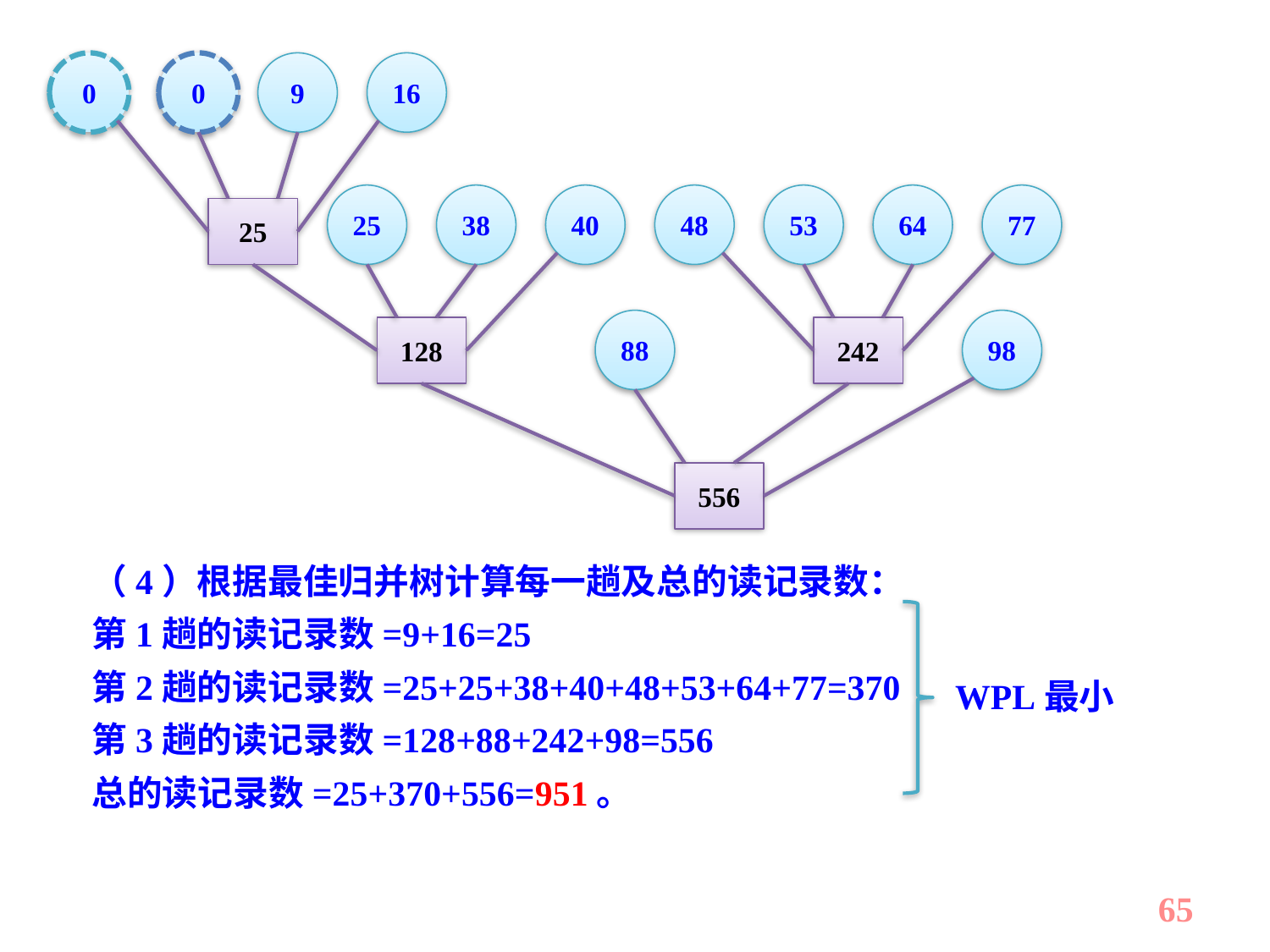

0
0
9
16
25
38
40
48
53
64
77
25
88
98
128
242
556
（4）根据最佳归并树计算每一趟及总的读记录数：
第1趟的读记录数=9+16=25
第2趟的读记录数=25+25+38+40+48+53+64+77=370
第3趟的读记录数=128+88+242+98=556
总的读记录数=25+370+556=951。

WPL最小
65